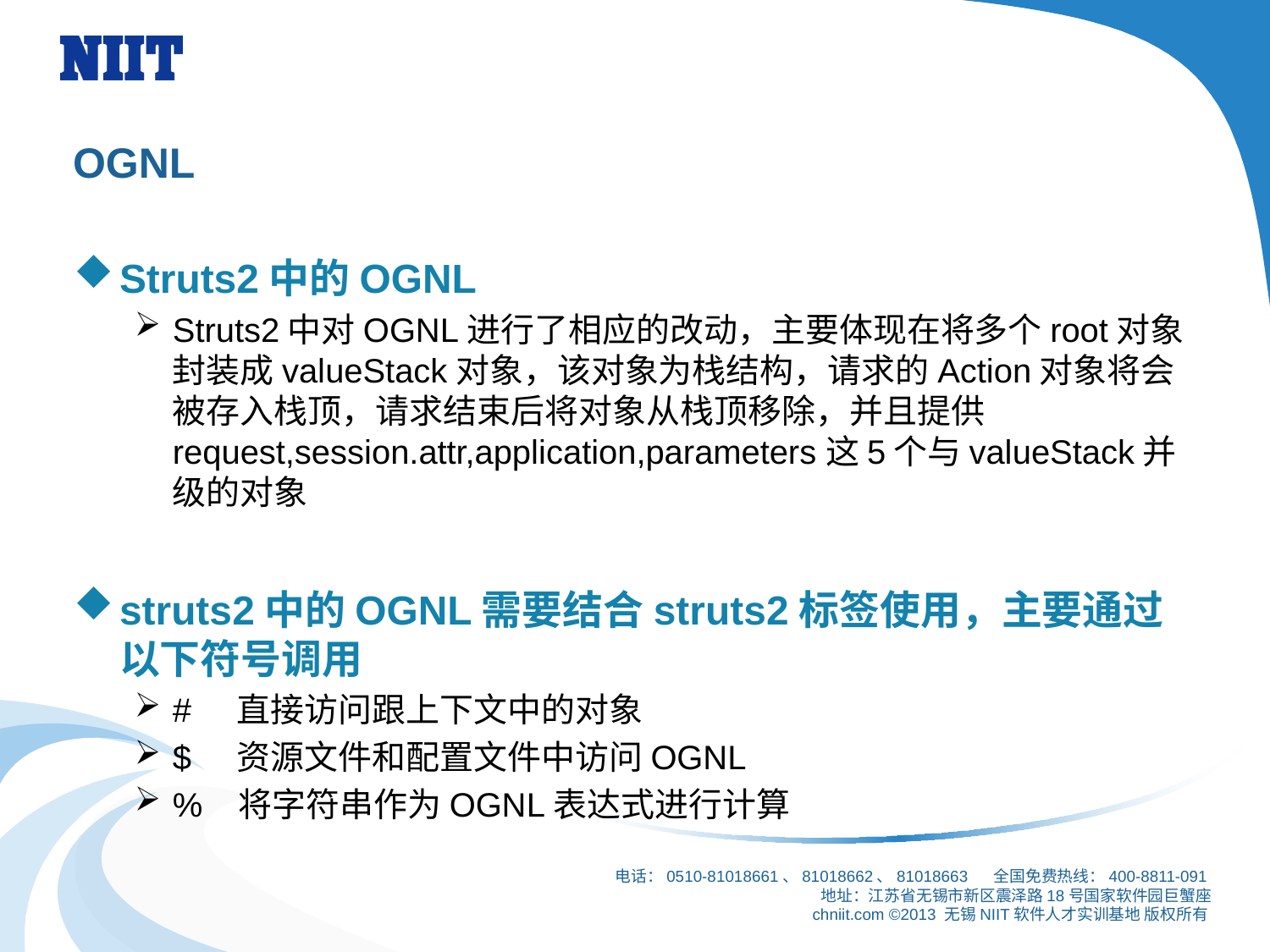

# OGNL
Struts2中的OGNL
Struts2中对OGNL进行了相应的改动，主要体现在将多个root对象封装成valueStack对象，该对象为栈结构，请求的Action对象将会被存入栈顶，请求结束后将对象从栈顶移除，并且提供request,session.attr,application,parameters这5个与valueStack并级的对象

struts2中的OGNL需要结合struts2标签使用，主要通过以下符号调用
#    直接访问跟上下文中的对象
$    资源文件和配置文件中访问OGNL
%   将字符串作为OGNL表达式进行计算